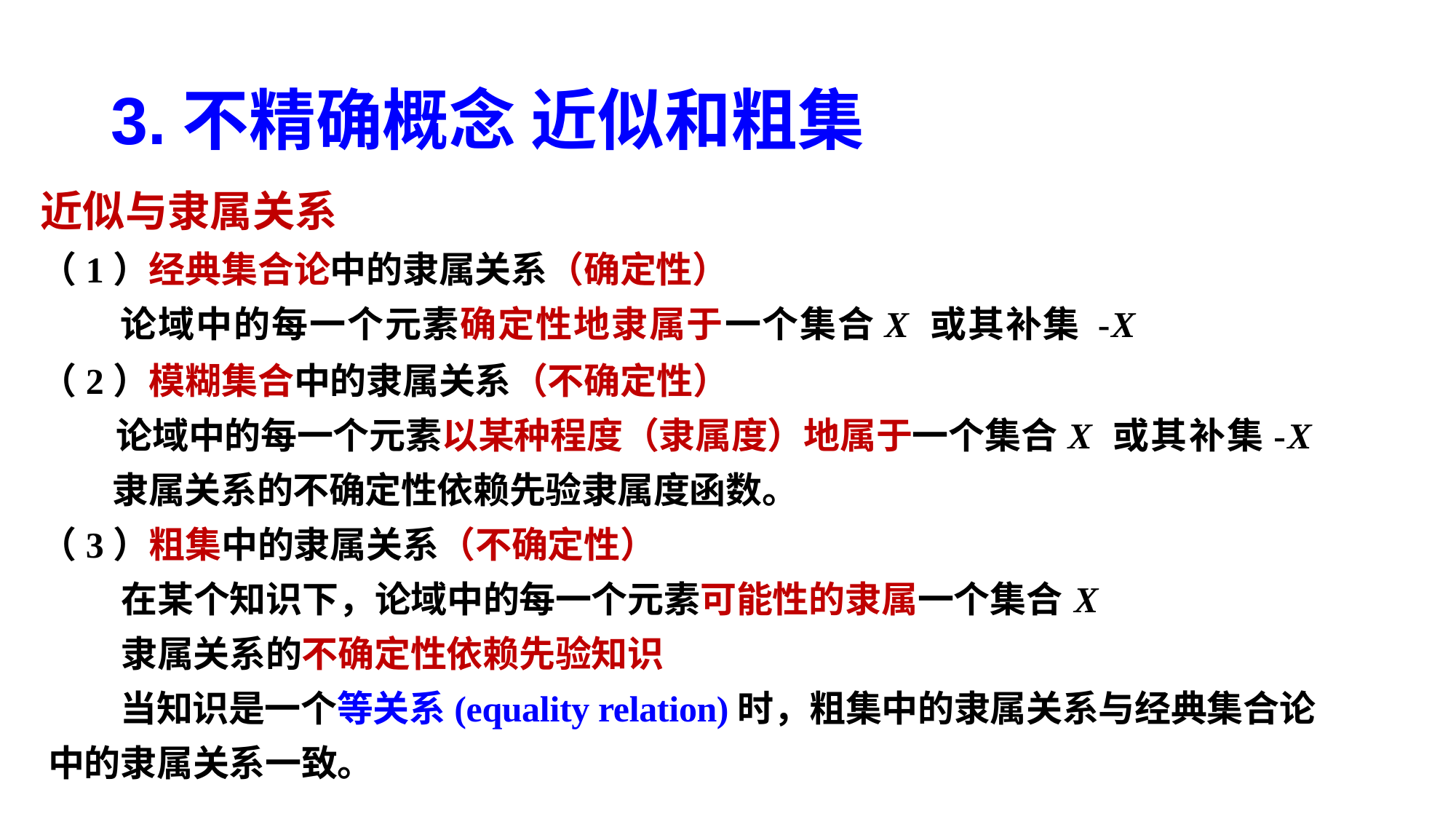

# 3.不精确概念 近似和粗集
近似与隶属关系
（1）经典集合论中的隶属关系（确定性）
       论域中的每一个元素确定性地隶属于一个集合X 或其补集 -X
（2）模糊集合中的隶属关系（不确定性）
    论域中的每一个元素以某种程度（隶属度）地属于一个集合X 或其补集-X
       隶属关系的不确定性依赖先验隶属度函数。
（3）粗集中的隶属关系（不确定性）
         在某个知识下，论域中的每一个元素可能性的隶属一个集合X
        隶属关系的不确定性依赖先验知识
        当知识是一个等关系(equality relation)时，粗集中的隶属关系与经典集合论中的隶属关系一致。